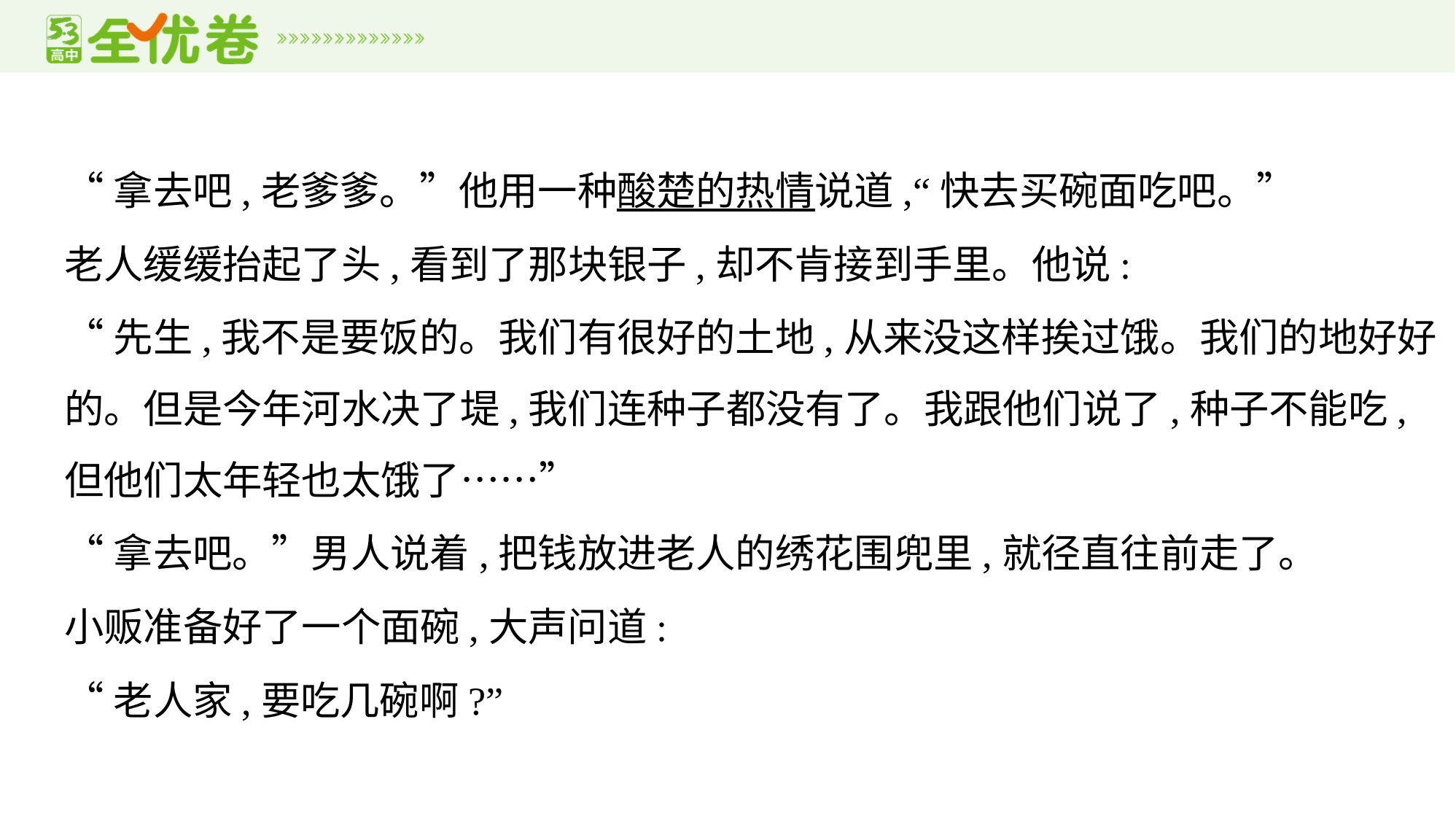

“拿去吧,老爹爹。”他用一种酸楚的热情说道,“快去买碗面吃吧。”
老人缓缓抬起了头,看到了那块银子,却不肯接到手里。他说:
“先生,我不是要饭的。我们有很好的土地,从来没这样挨过饿。我们的地好好
的。但是今年河水决了堤,我们连种子都没有了。我跟他们说了,种子不能吃,
但他们太年轻也太饿了……”
“拿去吧。”男人说着,把钱放进老人的绣花围兜里,就径直往前走了。
小贩准备好了一个面碗,大声问道:
“老人家,要吃几碗啊?”